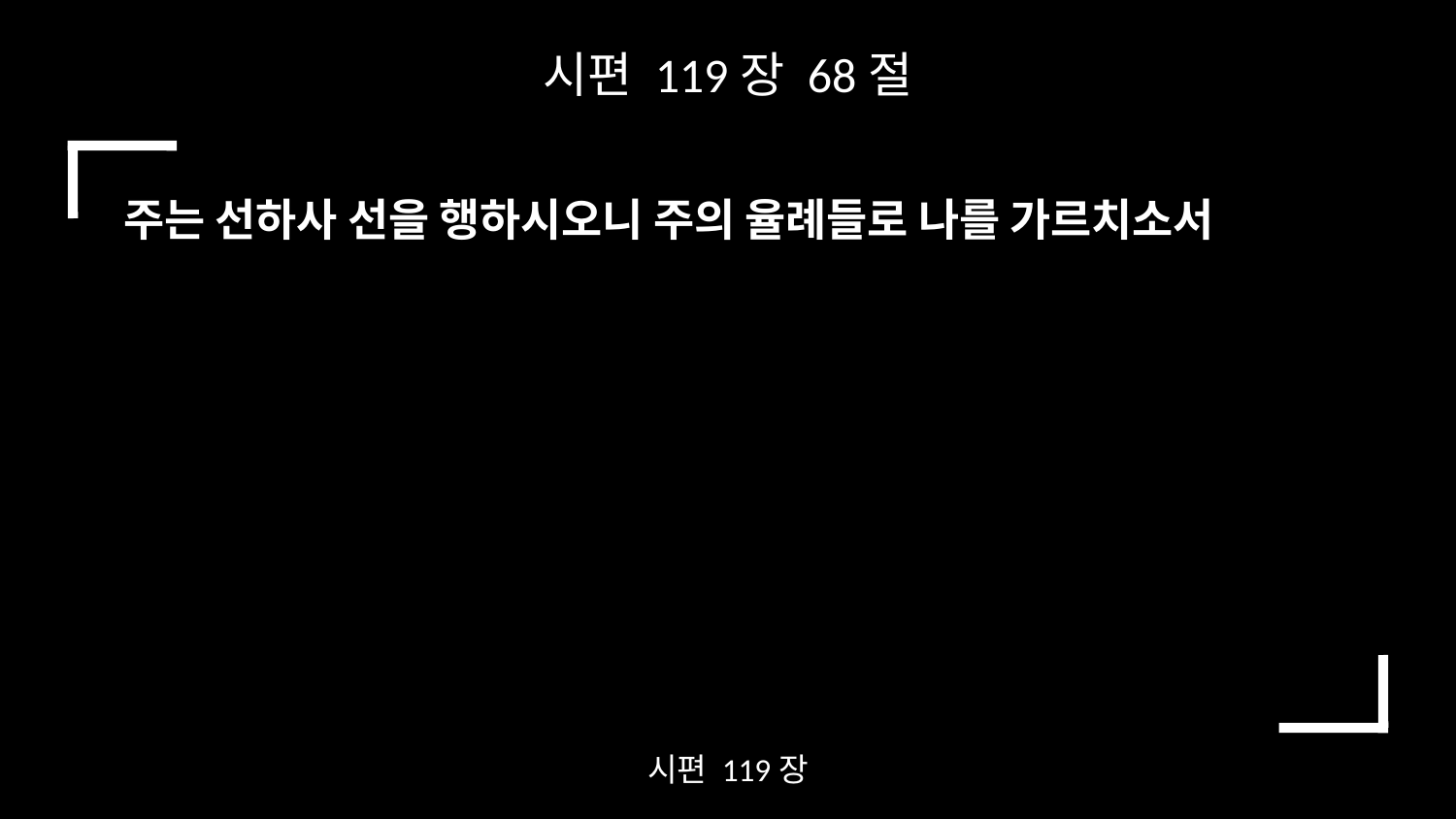

시편 119장 68절

주는 선하사 선을 행하시오니 주의 율례들로 나를 가르치소서

시편 119장